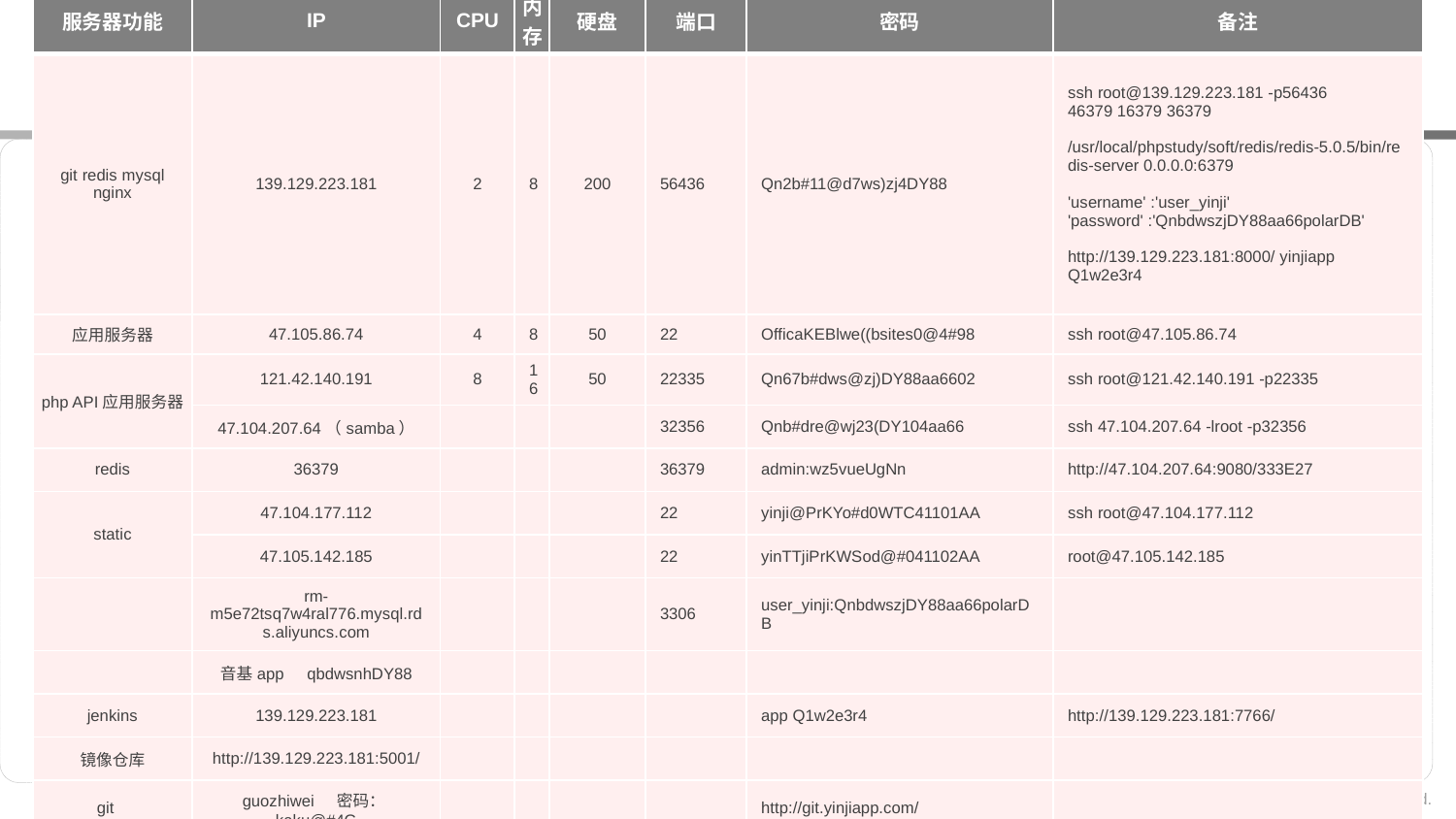

| 服务器功能 | IP | CPU | 内存 | 硬盘 | 端口 | 密码 | 备注 |
| --- | --- | --- | --- | --- | --- | --- | --- |
| git redis mysql nginx | 139.129.223.181 | 2 | 8 | 200 | 56436 | Qn2b#11@d7ws)zj4DY88 | ssh root@139.129.223.181 -p56436 46379 16379 36379 /usr/local/phpstudy/soft/redis/redis-5.0.5/bin/redis-server 0.0.0.0:6379 'username' :'user\_yinji' 'password' :'QnbdwszjDY88aa66polarDB' http://139.129.223.181:8000/ yinjiapp Q1w2e3r4 |
| 应用服务器 | 47.105.86.74 | 4 | 8 | 50 | 22 | OfficaKEBlwe((bsites0@4#98 | ssh root@47.105.86.74 |
| php API应用服务器 | 121.42.140.191 | 8 | 16 | 50 | 22335 | Qn67b#dws@zj)DY88aa6602 | ssh root@121.42.140.191 -p22335 |
|  | 47.104.207.64（samba） |  |  |  | 32356 | Qnb#dre@wj23(DY104aa66 | ssh 47.104.207.64 -lroot -p32356 |
| redis | 36379 |  |  |  | 36379 | admin:wz5vueUgNn | http://47.104.207.64:9080/333E27 |
| static | 47.104.177.112 |  |  |  | 22 | yinji@PrKYo#d0WTC41101AA | ssh root@47.104.177.112 |
|  | 47.105.142.185 |  |  |  | 22 | yinTTjiPrKWSod@#041102AA | root@47.105.142.185 |
|  | rm-m5e72tsq7w4ral776.mysql.rds.aliyuncs.com |  |  |  | 3306 | user\_yinji:QnbdwszjDY88aa66polarDB |  |
|  | 音基app qbdwsnhDY88 |  |  |  |  |  |  |
| jenkins | 139.129.223.181 |  |  |  |  | app Q1w2e3r4 | http://139.129.223.181:7766/ |
| 镜像仓库 | http://139.129.223.181:5001/ |  |  |  |  |  |  |
| git | guozhiwei 密码：kaku@#4G |  |  |  |  | http://git.yinjiapp.com/ |  |
|  | sudo docker login --username=音基app registry.cn-qingdao.aliyuncs.com |  |  |  |  | 密码：Q1w2e3r4 | k8s服务器密码：root 密码 123456@#kK |
# 生产服务器列表